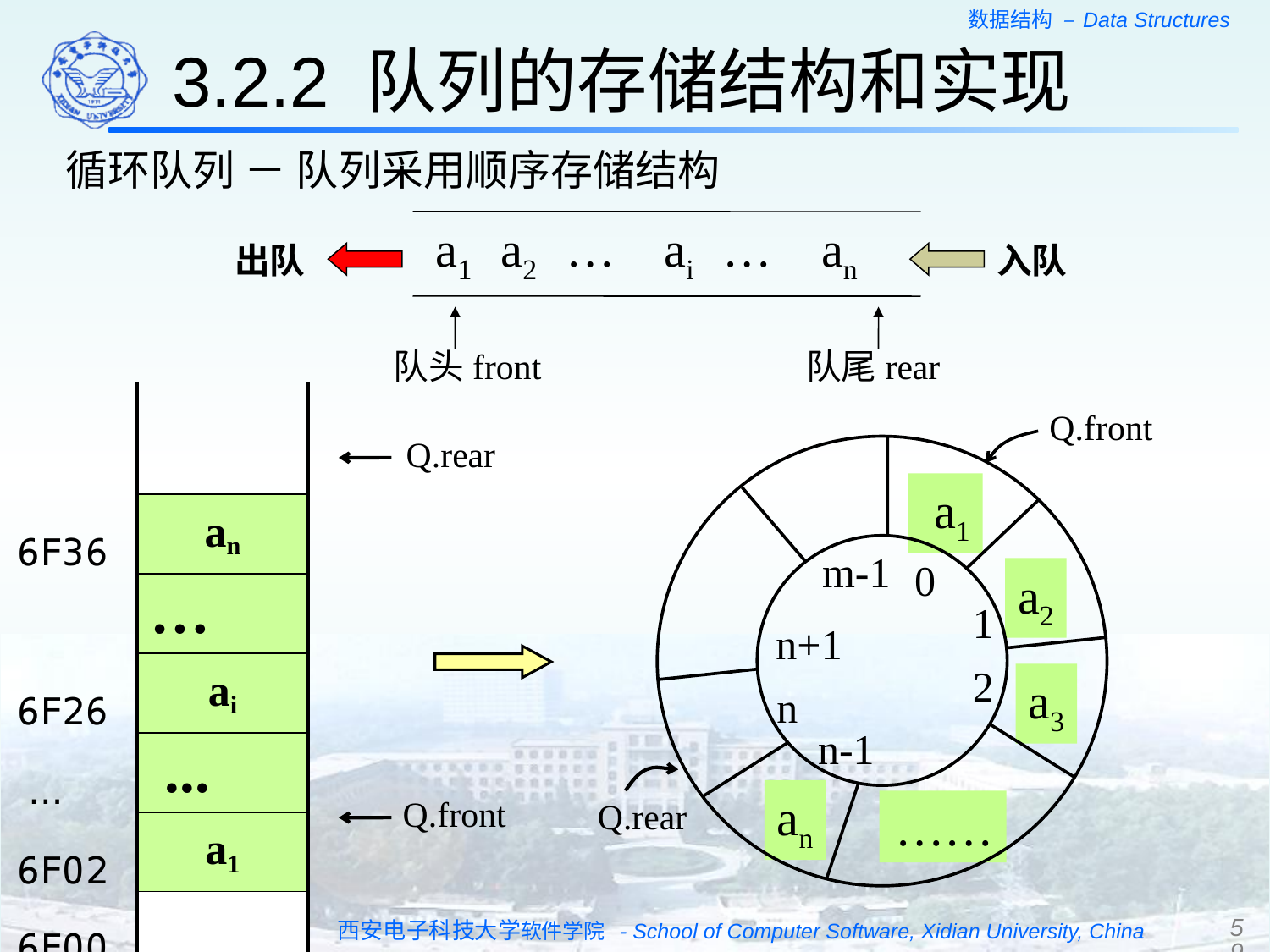

3.2.2 队列的存储结构和实现
循环队列 － 队列采用顺序存储结构

a1    a2    …    ai    …    an

出队

队头front

队尾rear
入队

|  |  |
| --- | --- |
| 6F36 | an |
|  | … |
| 6F26 | ai |
| ... | ... |
| 6F02 | a1 |
| 6F00 |  |
Q.front

Q.rear

m-1
0
1
n+1

2

n

a1
a2
a3
……

n-1

an
Q.rear
Q.front

59